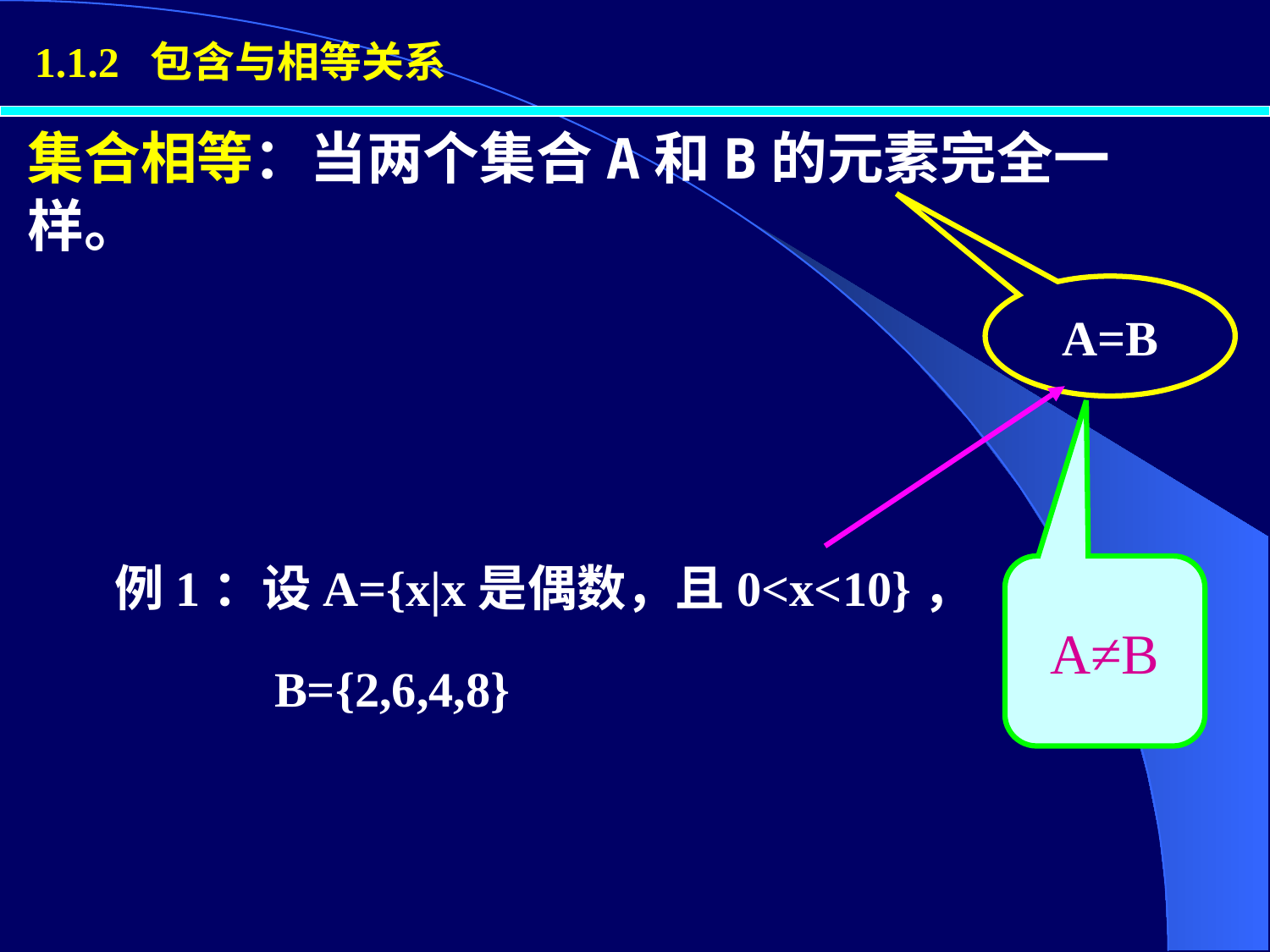

1.1.2  包含与相等关系

集合相等：当两个集合A和B的元素完全一样。

A=B

例1：设A={x|x是偶数，且0<x<10}，
             B={2,6,4,8}
A≠B